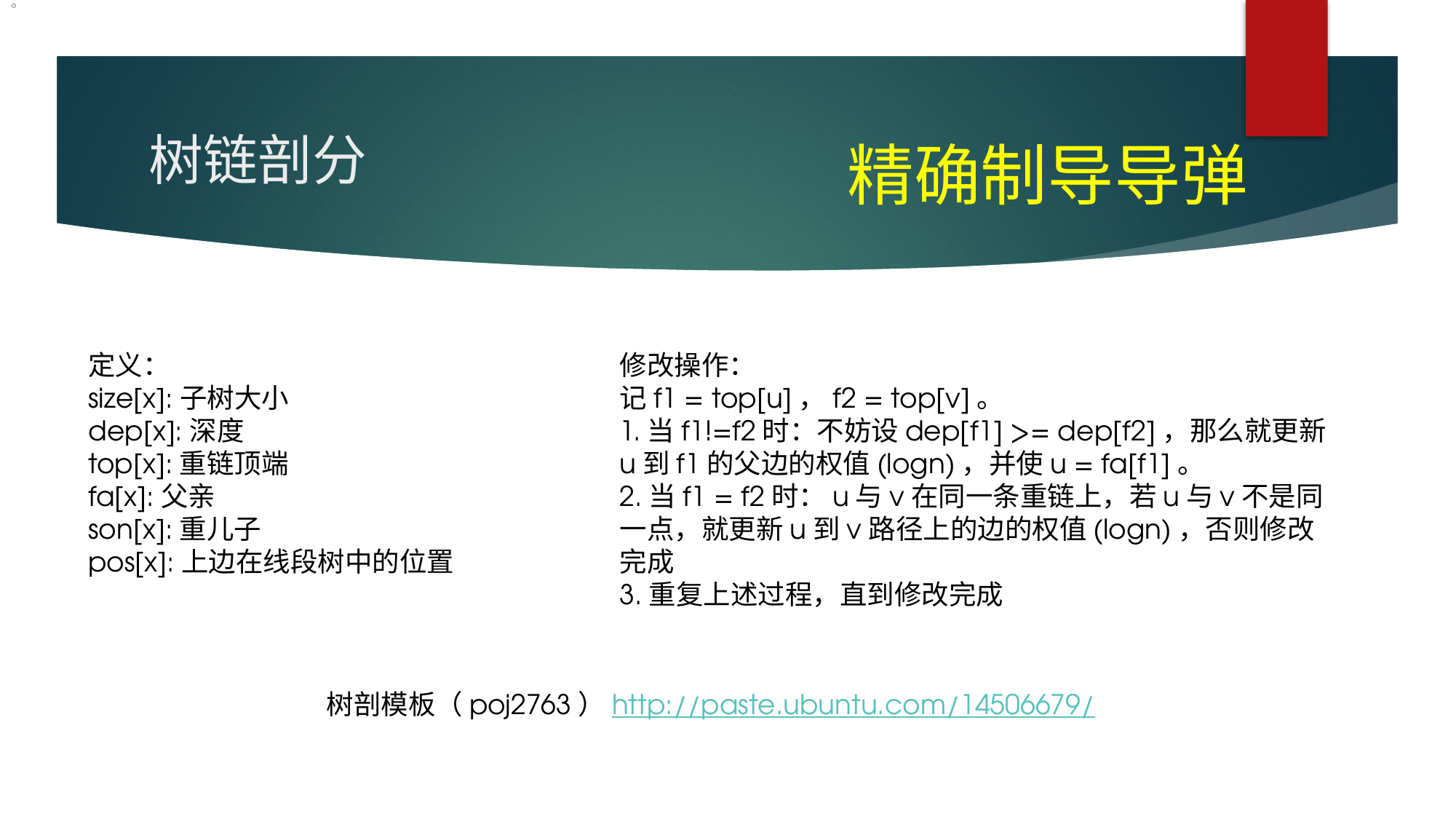

。
# 树链剖分
精确制导导弹
定义：
size[x]:子树大小
dep[x]:深度
top[x]:重链顶端
fa[x]:父亲
son[x]:重儿子
pos[x]:上边在线段树中的位置
修改操作：
记f1 = top[u]，f2 = top[v]。
1.当f1!=f2时：不妨设dep[f1] >= dep[f2]，那么就更新u到f1的父边的权值(logn)，并使u = fa[f1]。
2.当f1 = f2时：u与v在同一条重链上，若u与v不是同一点，就更新u到v路径上的边的权值(logn)，否则修改完成
3.重复上述过程，直到修改完成
树剖模板（poj2763）http://paste.ubuntu.com/14506679/